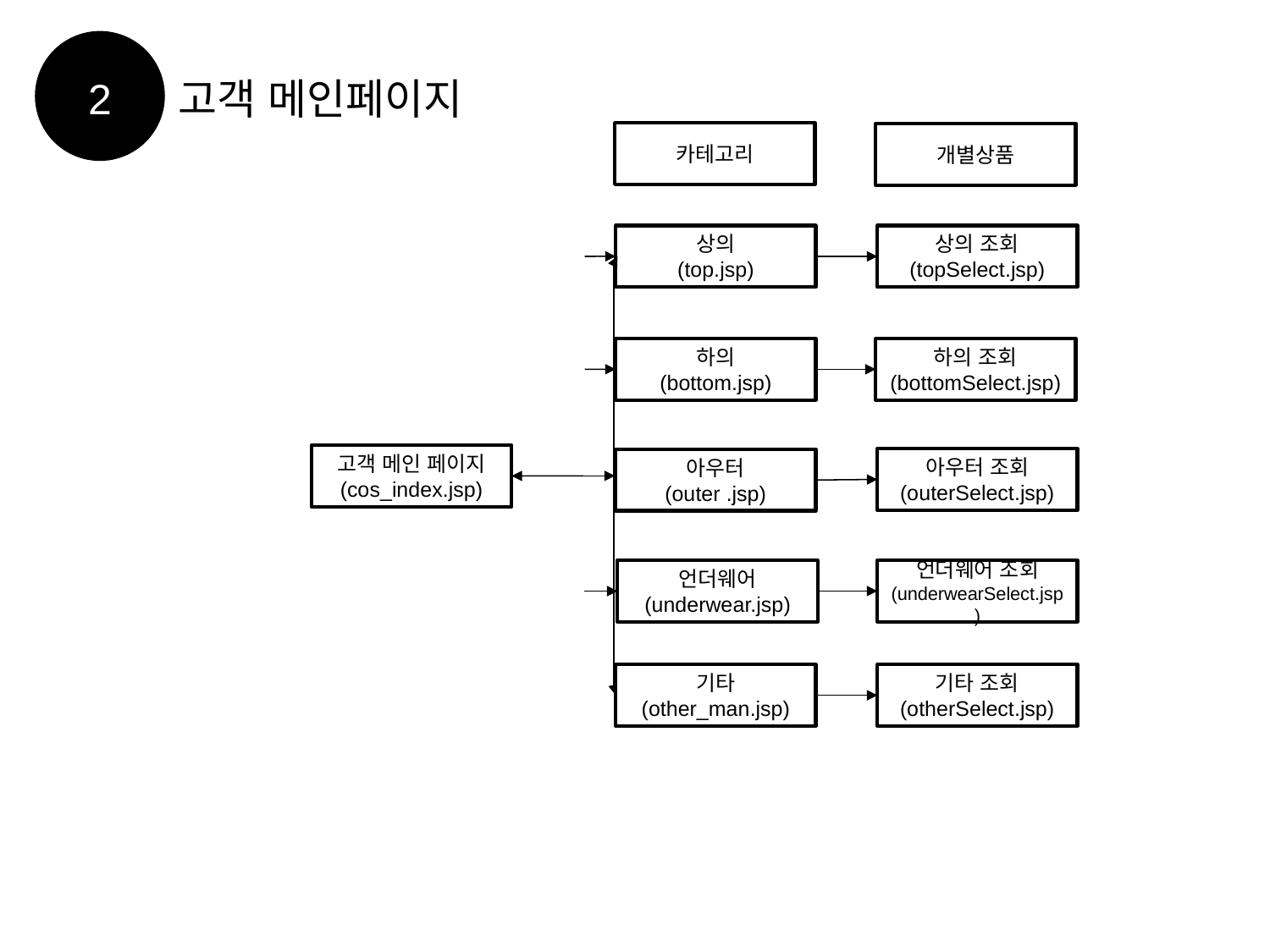

2
고객 메인페이지
카테고리
개별상품
상의
(top.jsp)
상의 조회
(topSelect.jsp)
하의
(bottom.jsp)
하의 조회
(bottomSelect.jsp)
고객 메인 페이지
(cos_index.jsp)
아우터 조회
(outerSelect.jsp)
아우터
(outer .jsp)
언더웨어
(underwear.jsp)
언더웨어 조회
(underwearSelect.jsp)
기타 조회
(otherSelect.jsp)
기타
(other_man.jsp)